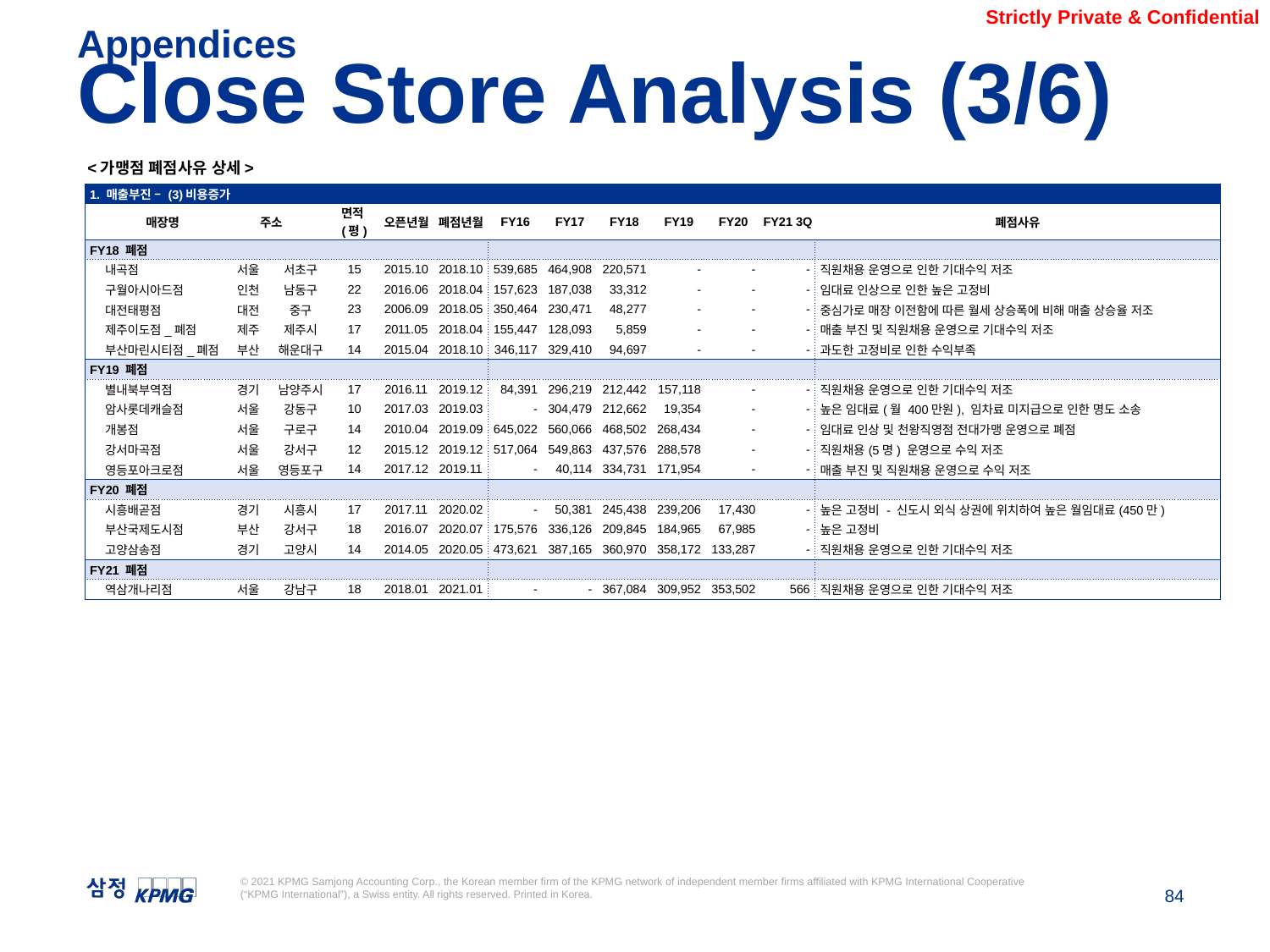

Appendices
Close Store Analysis (3/6)

<가맹점 폐점사유 상세>
| 1. 매출부진 – (3)비용증가 |  |  |  |  |  |  |  |  |  |  |  |  |  |
| --- | --- | --- | --- | --- | --- | --- | --- | --- | --- | --- | --- | --- | --- |
|  | 매장명 | 주소 |  | 면적(평) | 오픈년월 | 폐점년월 | FY16 | FY17 | FY18 | FY19 | FY20 | FY21 3Q | 폐점사유 |
| FY18 폐점 |  |  |  |  |  |  |  |  |  |  |  |  |  |
|  | 내곡점 | 서울 | 서초구 | 15 | 2015.10 | 2018.10 | 539,685 | 464,908 | 220,571 | - | - | - | 직원채용 운영으로 인한 기대수익 저조 |
|  | 구월아시아드점 | 인천 | 남동구 | 22 | 2016.06 | 2018.04 | 157,623 | 187,038 | 33,312 | - | - | - | 임대료 인상으로 인한 높은 고정비 |
|  | 대전태평점 | 대전 | 중구 | 23 | 2006.09 | 2018.05 | 350,464 | 230,471 | 48,277 | - | - | - | 중심가로 매장 이전함에 따른 월세 상승폭에 비해 매출 상승율 저조 |
|  | 제주이도점\_폐점 | 제주 | 제주시 | 17 | 2011.05 | 2018.04 | 155,447 | 128,093 | 5,859 | - | - | - | 매출 부진 및 직원채용 운영으로 기대수익 저조 |
|  | 부산마린시티점\_폐점 | 부산 | 해운대구 | 14 | 2015.04 | 2018.10 | 346,117 | 329,410 | 94,697 | - | - | - | 과도한 고정비로 인한 수익부족 |
| FY19 폐점 |  |  |  |  |  |  |  |  |  |  |  |  |  |
|  | 별내북부역점 | 경기 | 남양주시 | 17 | 2016.11 | 2019.12 | 84,391 | 296,219 | 212,442 | 157,118 | - | - | 직원채용 운영으로 인한 기대수익 저조 |
|  | 암사롯데캐슬점 | 서울 | 강동구 | 10 | 2017.03 | 2019.03 | - | 304,479 | 212,662 | 19,354 | - | - | 높은 임대료(월 400만원), 임차료 미지급으로 인한 명도 소송 |
|  | 개봉점 | 서울 | 구로구 | 14 | 2010.04 | 2019.09 | 645,022 | 560,066 | 468,502 | 268,434 | - | - | 임대료 인상 및 천왕직영점 전대가맹 운영으로 폐점 |
|  | 강서마곡점 | 서울 | 강서구 | 12 | 2015.12 | 2019.12 | 517,064 | 549,863 | 437,576 | 288,578 | - | - | 직원채용(5명) 운영으로 수익 저조 |
|  | 영등포아크로점 | 서울 | 영등포구 | 14 | 2017.12 | 2019.11 | - | 40,114 | 334,731 | 171,954 | - | - | 매출 부진 및 직원채용 운영으로 수익 저조 |
| FY20 폐점 |  |  |  |  |  |  |  |  |  |  |  |  |  |
|  | 시흥배곧점 | 경기 | 시흥시 | 17 | 2017.11 | 2020.02 | - | 50,381 | 245,438 | 239,206 | 17,430 | - | 높은 고정비 - 신도시 외식 상권에 위치하여 높은 월임대료(450만) |
|  | 부산국제도시점 | 부산 | 강서구 | 18 | 2016.07 | 2020.07 | 175,576 | 336,126 | 209,845 | 184,965 | 67,985 | - | 높은 고정비 |
|  | 고양삼송점 | 경기 | 고양시 | 14 | 2014.05 | 2020.05 | 473,621 | 387,165 | 360,970 | 358,172 | 133,287 | - | 직원채용 운영으로 인한 기대수익 저조 |
| FY21 폐점 |  |  |  |  |  |  |  |  |  |  |  |  |  |
|  | 역삼개나리점 | 서울 | 강남구 | 18 | 2018.01 | 2021.01 | - | - | 367,084 | 309,952 | 353,502 | 566 | 직원채용 운영으로 인한 기대수익 저조 |